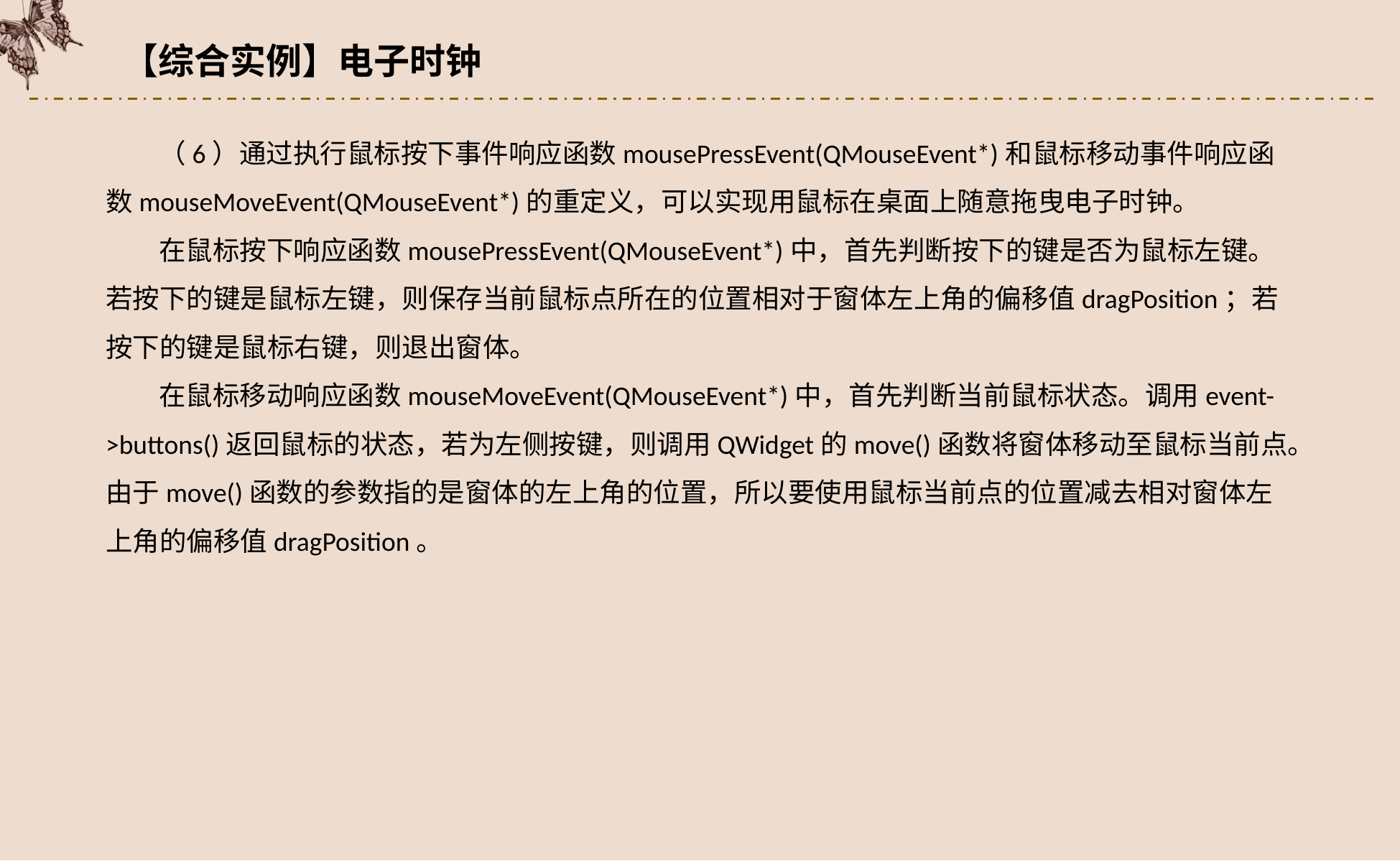

【综合实例】电子时钟
（6）通过执行鼠标按下事件响应函数mousePressEvent(QMouseEvent*)和鼠标移动事件响应函数mouseMoveEvent(QMouseEvent*)的重定义，可以实现用鼠标在桌面上随意拖曳电子时钟。
在鼠标按下响应函数mousePressEvent(QMouseEvent*)中，首先判断按下的键是否为鼠标左键。若按下的键是鼠标左键，则保存当前鼠标点所在的位置相对于窗体左上角的偏移值dragPosition；若按下的键是鼠标右键，则退出窗体。
在鼠标移动响应函数mouseMoveEvent(QMouseEvent*)中，首先判断当前鼠标状态。调用event->buttons()返回鼠标的状态，若为左侧按键，则调用QWidget的move()函数将窗体移动至鼠标当前点。由于move()函数的参数指的是窗体的左上角的位置，所以要使用鼠标当前点的位置减去相对窗体左上角的偏移值dragPosition。